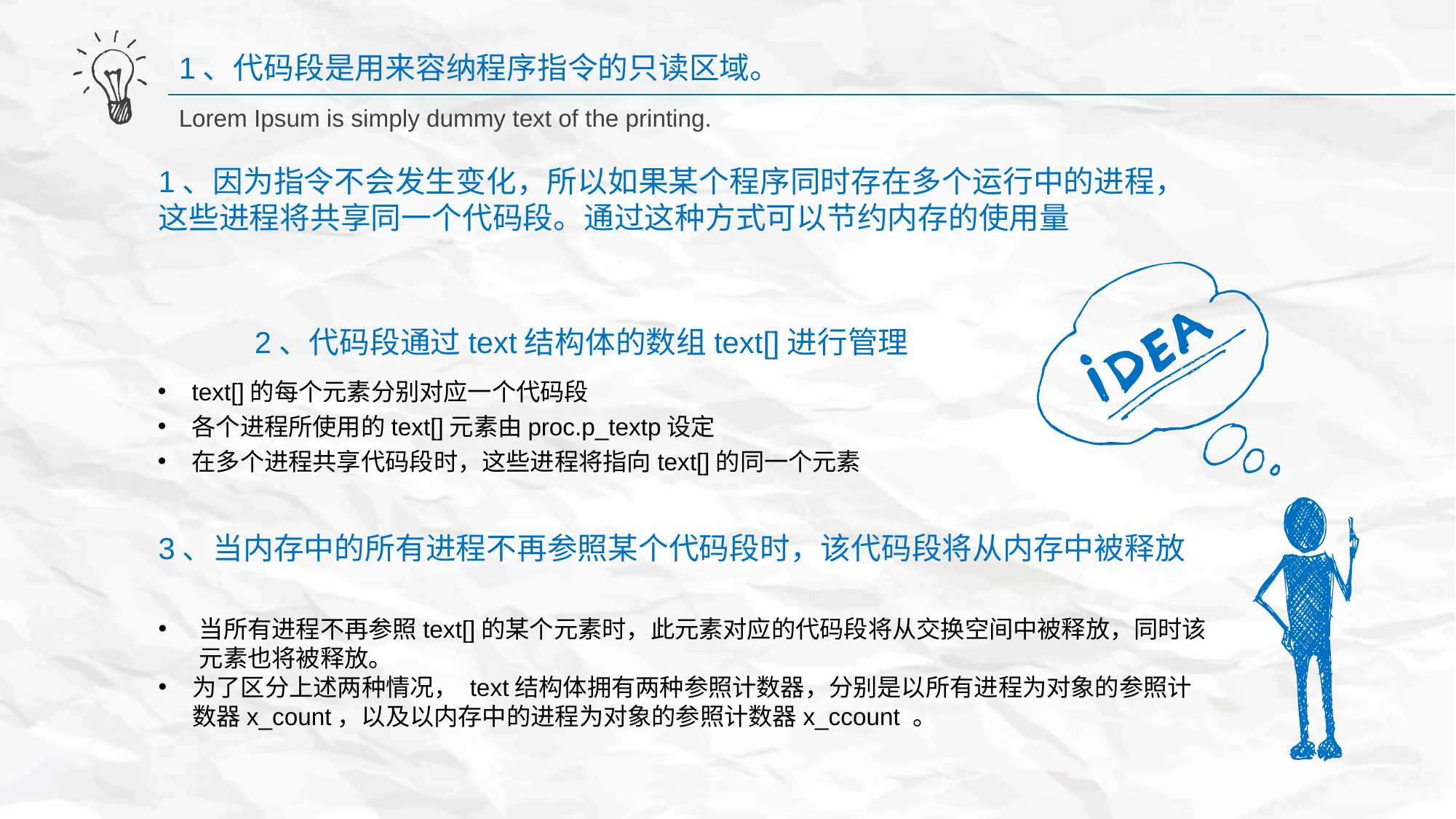

1、代码段是用来容纳程序指令的只读区域。
Lorem Ipsum is simply dummy text of the printing.
1、因为指令不会发生变化，所以如果某个程序同时存在多个运行中的进程，这些进程将共享同一个代码段。通过这种方式可以节约内存的使用量

2、代码段通过text结构体的数组text[]进行管理
text[]的每个元素分别对应一个代码段
各个进程所使用的text[]元素由proc.p_textp设定
在多个进程共享代码段时，这些进程将指向text[]的同一个元素
3、当内存中的所有进程不再参照某个代码段时，该代码段将从内存中被释放
当所有进程不再参照text[]的某个元素时，此元素对应的代码段将从交换空间中被释放，同时该元素也将被释放。
为了区分上述两种情况， text结构体拥有两种参照计数器，分别是以所有进程为对象的参照计数器x_count，以及以内存中的进程为对象的参照计数器x_ccount 。